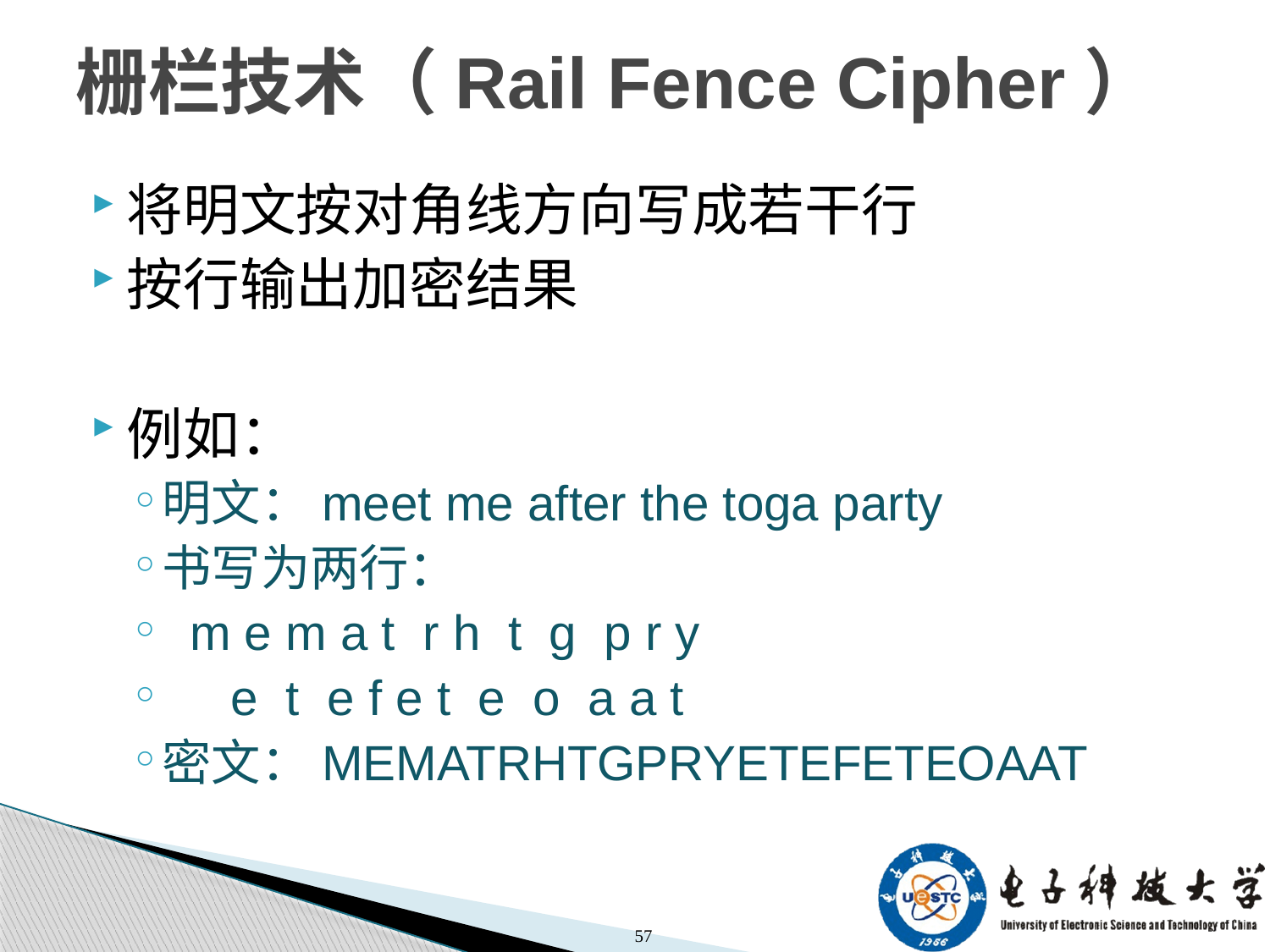

# 栅栏技术（Rail Fence Cipher）
将明文按对角线方向写成若干行
按行输出加密结果

例如：
明文：meet me after the toga party
书写为两行：
  m e m a t  r h  t  g  p r y
     e  t  e f e t  e  o  a a t
密文：MEMATRHTGPRYETEFETEOAAT
57